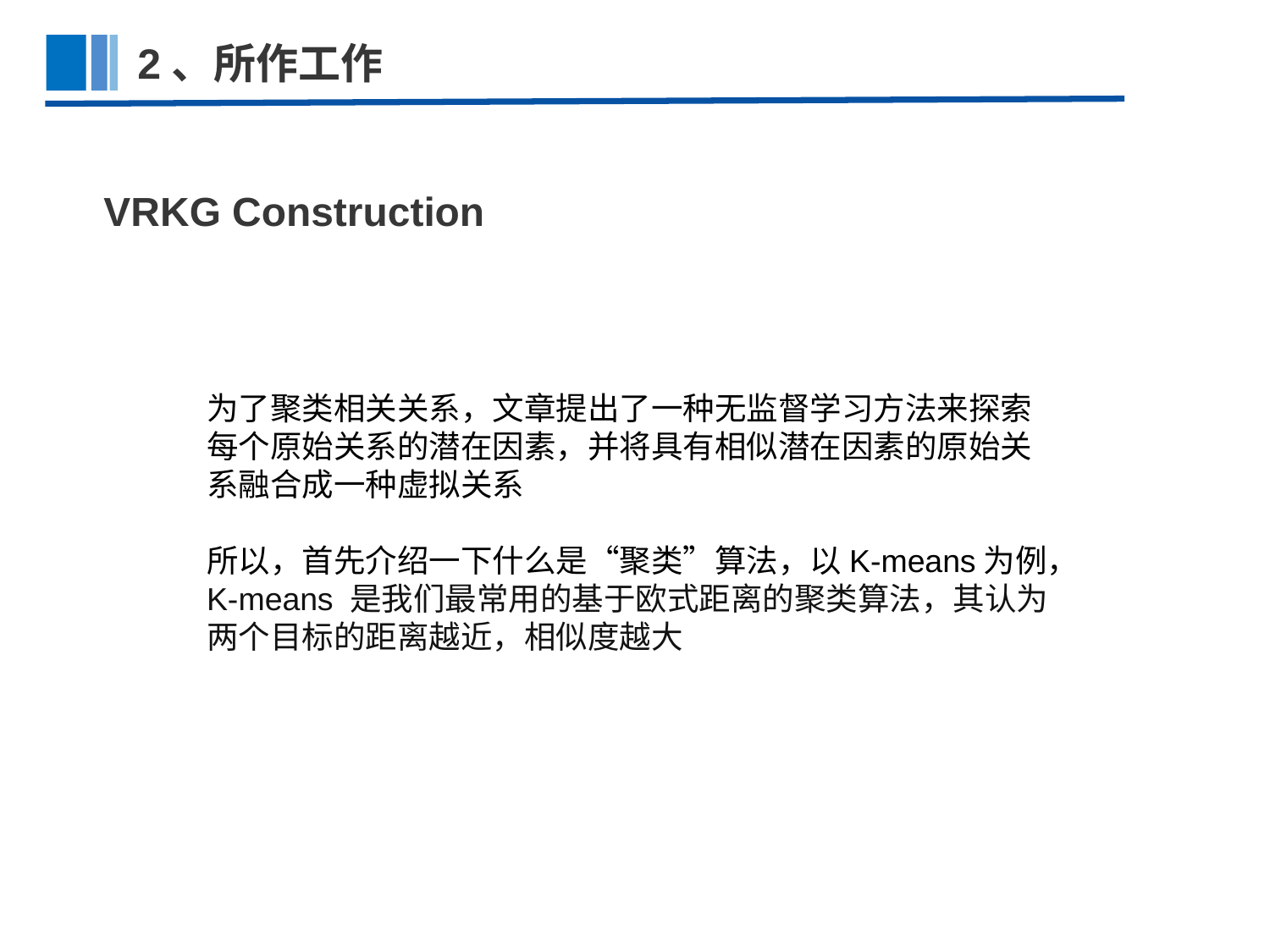

2、所作工作

VRKG Construction
为了聚类相关关系，文章提出了一种无监督学习方法来探索每个原始关系的潜在因素，并将具有相似潜在因素的原始关系融合成一种虚拟关系

所以，首先介绍一下什么是“聚类”算法，以K-means为例，K-means 是我们最常用的基于欧式距离的聚类算法，其认为两个目标的距离越近，相似度越大